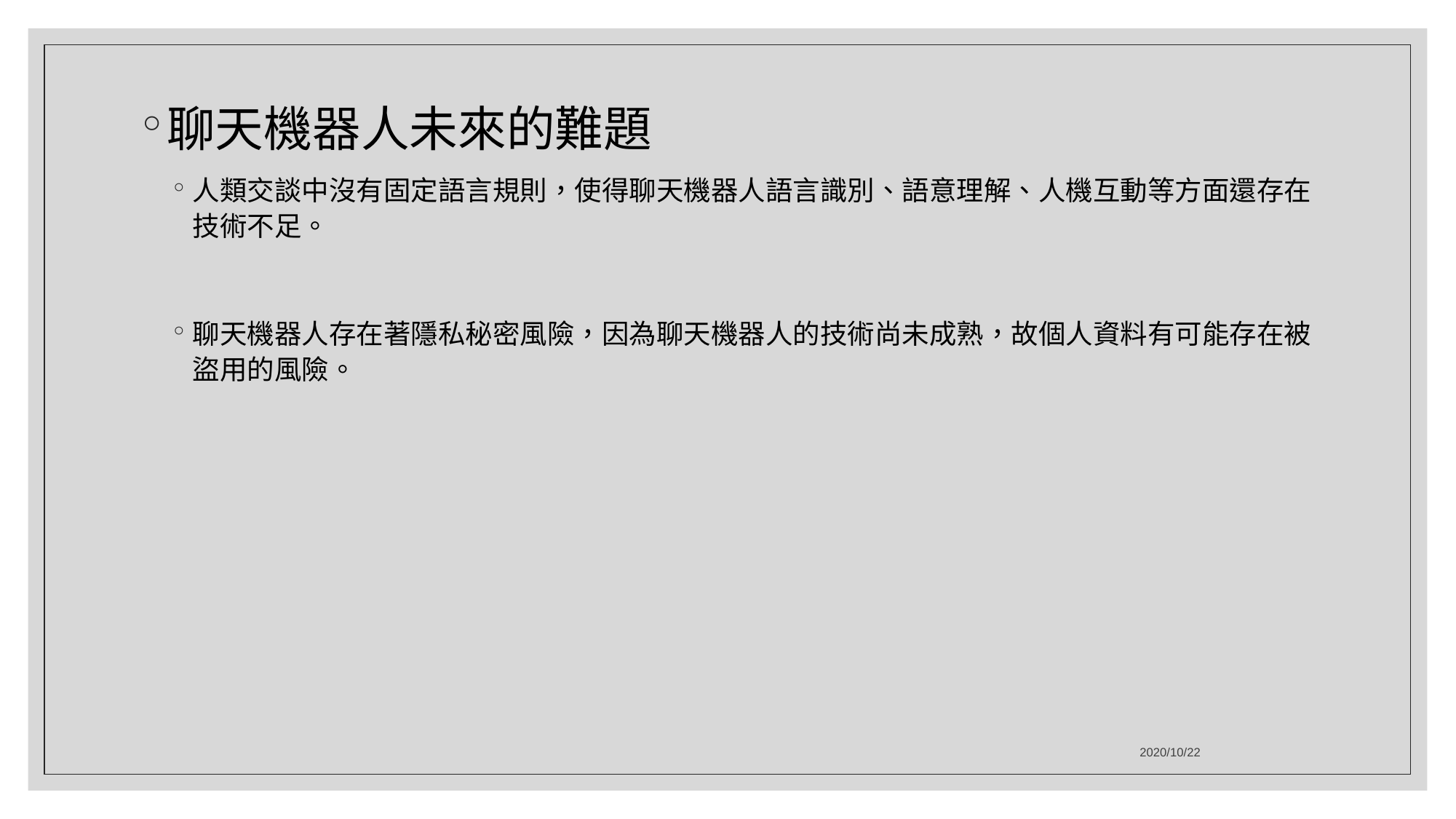

聊天機器人未來的難題
人類交談中沒有固定語言規則，使得聊天機器人語言識別、語意理解、人機互動等方面還存在技術不足。

聊天機器人存在著隱私秘密風險，因為聊天機器人的技術尚未成熟，故個人資料有可能存在被盜用的風險。

2020/10/22